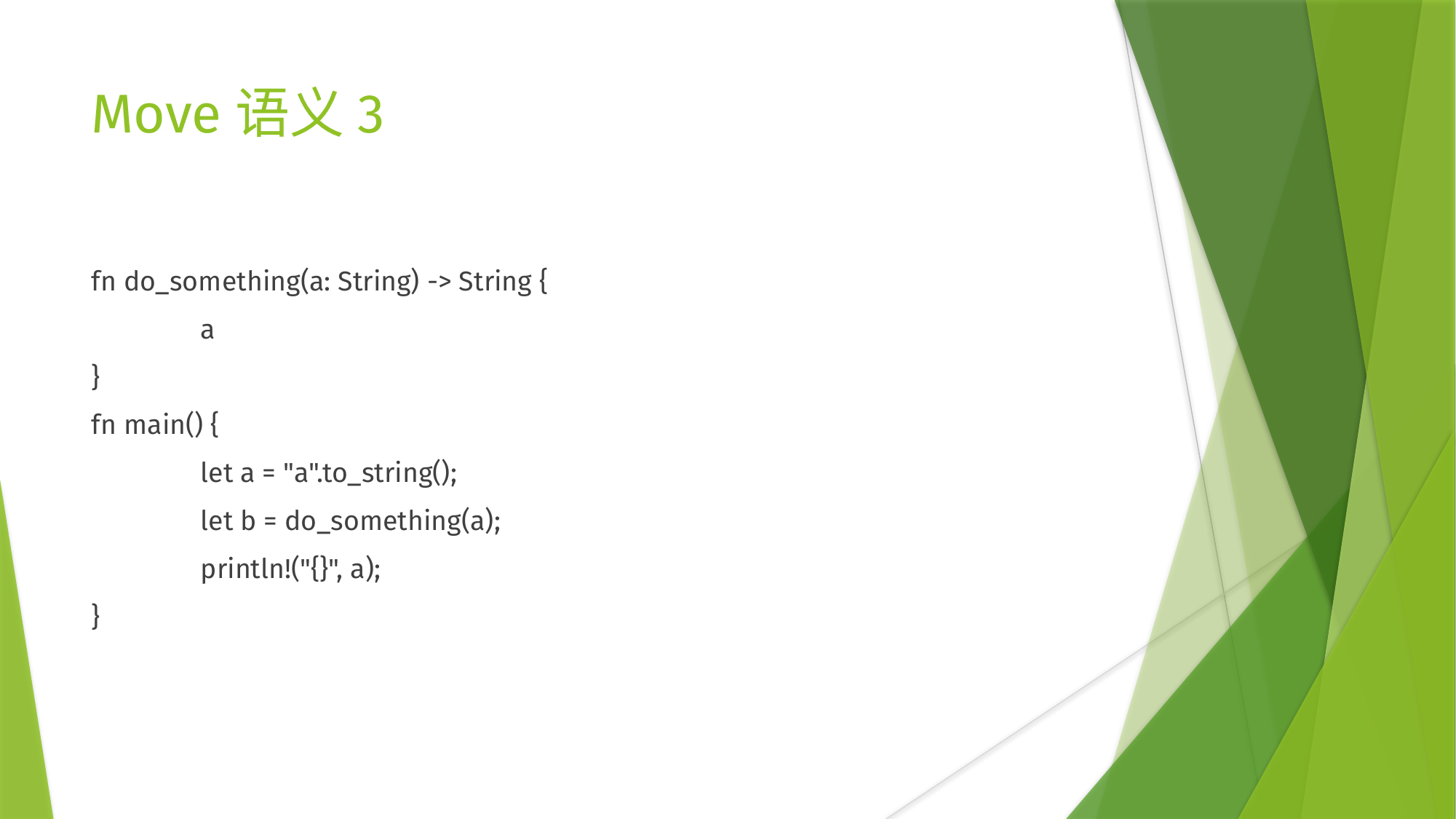

Move语义3
fn do_something(a: String) -> String {
	a
}
fn main() {
	let a = "a".to_string();
	let b = do_something(a);
	println!("{}", a);
}